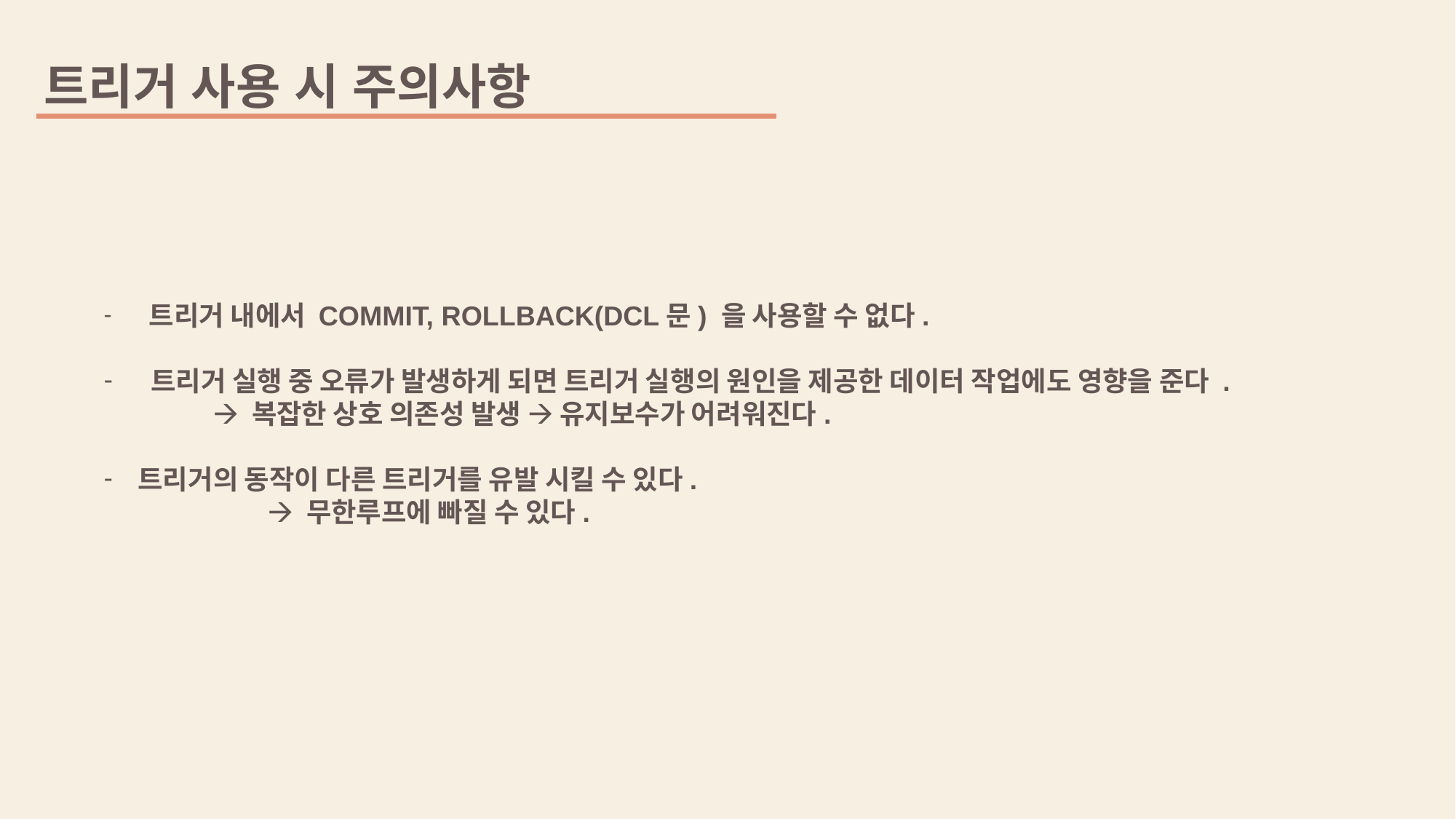

트리거 사용 시 주의사항

 트리거 내에서 COMMIT, ROLLBACK(DCL문) 을 사용할 수 없다.

 트리거 실행 중 오류가 발생하게 되면 트리거 실행의 원인을 제공한 데이터 작업에도 영향을 준다 .
	🡪 복잡한 상호 의존성 발생 🡪 유지보수가 어려워진다.

트리거의 동작이 다른 트리거를 유발 시킬 수 있다.
	🡪 무한루프에 빠질 수 있다.